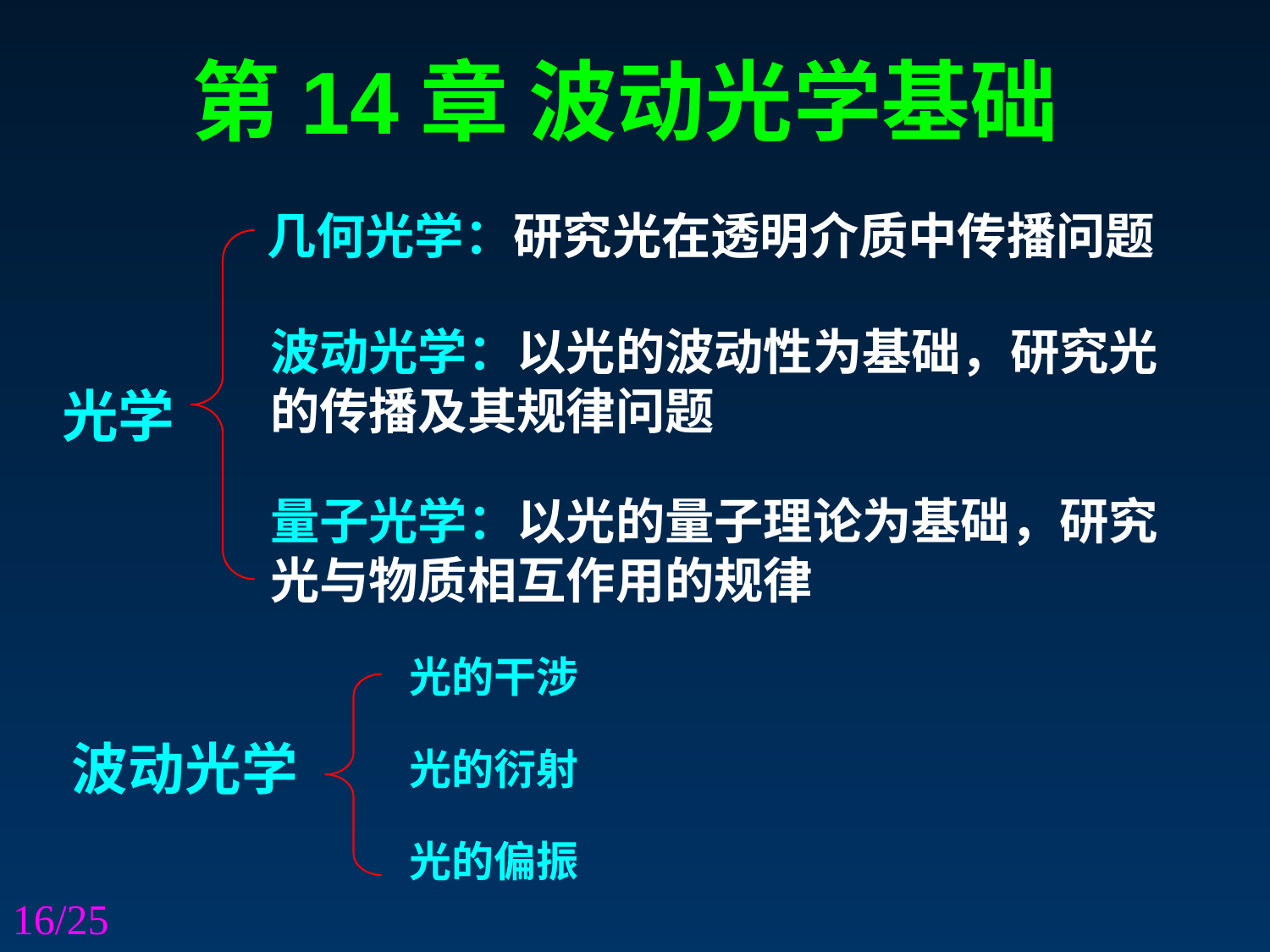

第14章 波动光学基础
几何光学：研究光在透明介质中传播问题

波动光学：以光的波动性为基础，研究光的传播及其规律问题
光学
量子光学：以光的量子理论为基础，研究光与物质相互作用的规律
光的干涉
光的衍射
光的偏振

波动光学
16/25